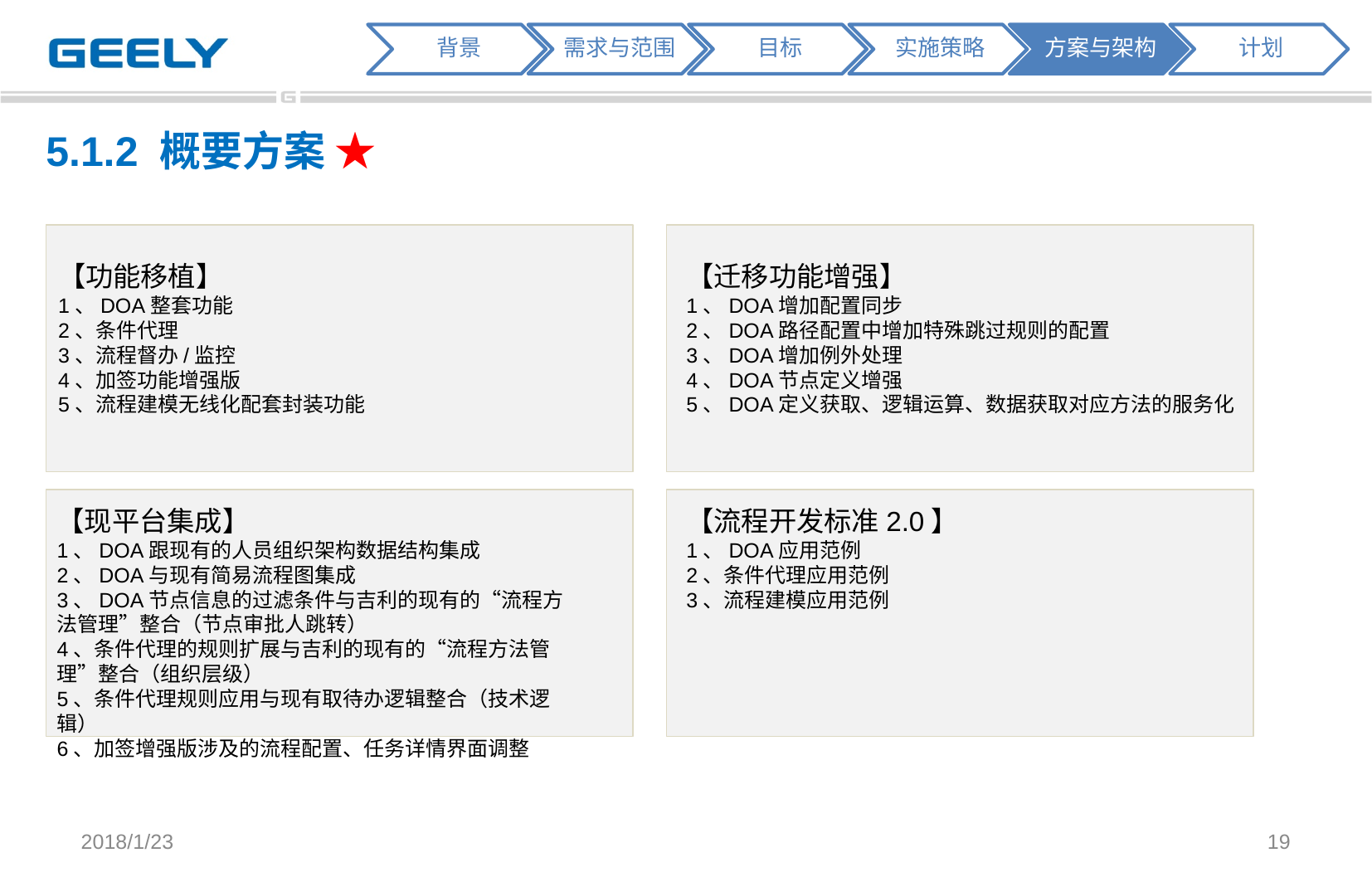

背景
需求与范围
目标
实施策略
方案与架构
计划
5.1.2 概要方案 ★

【功能移植】
1、DOA整套功能
2、条件代理
3、流程督办/监控
4、加签功能增强版
5、流程建模无线化配套封装功能
【迁移功能增强】
1、DOA增加配置同步
2、DOA路径配置中增加特殊跳过规则的配置
3、DOA增加例外处理
4、DOA节点定义增强
5、DOA定义获取、逻辑运算、数据获取对应方法的服务化

【现平台集成】
1、DOA跟现有的人员组织架构数据结构集成
2、DOA与现有简易流程图集成
3、DOA节点信息的过滤条件与吉利的现有的“流程方法管理”整合（节点审批人跳转）
4、条件代理的规则扩展与吉利的现有的“流程方法管理”整合（组织层级）
5、条件代理规则应用与现有取待办逻辑整合（技术逻辑）
6、加签增强版涉及的流程配置、任务详情界面调整
【流程开发标准2.0】
1、DOA应用范例
2、条件代理应用范例
3、流程建模应用范例
2018/1/23
19